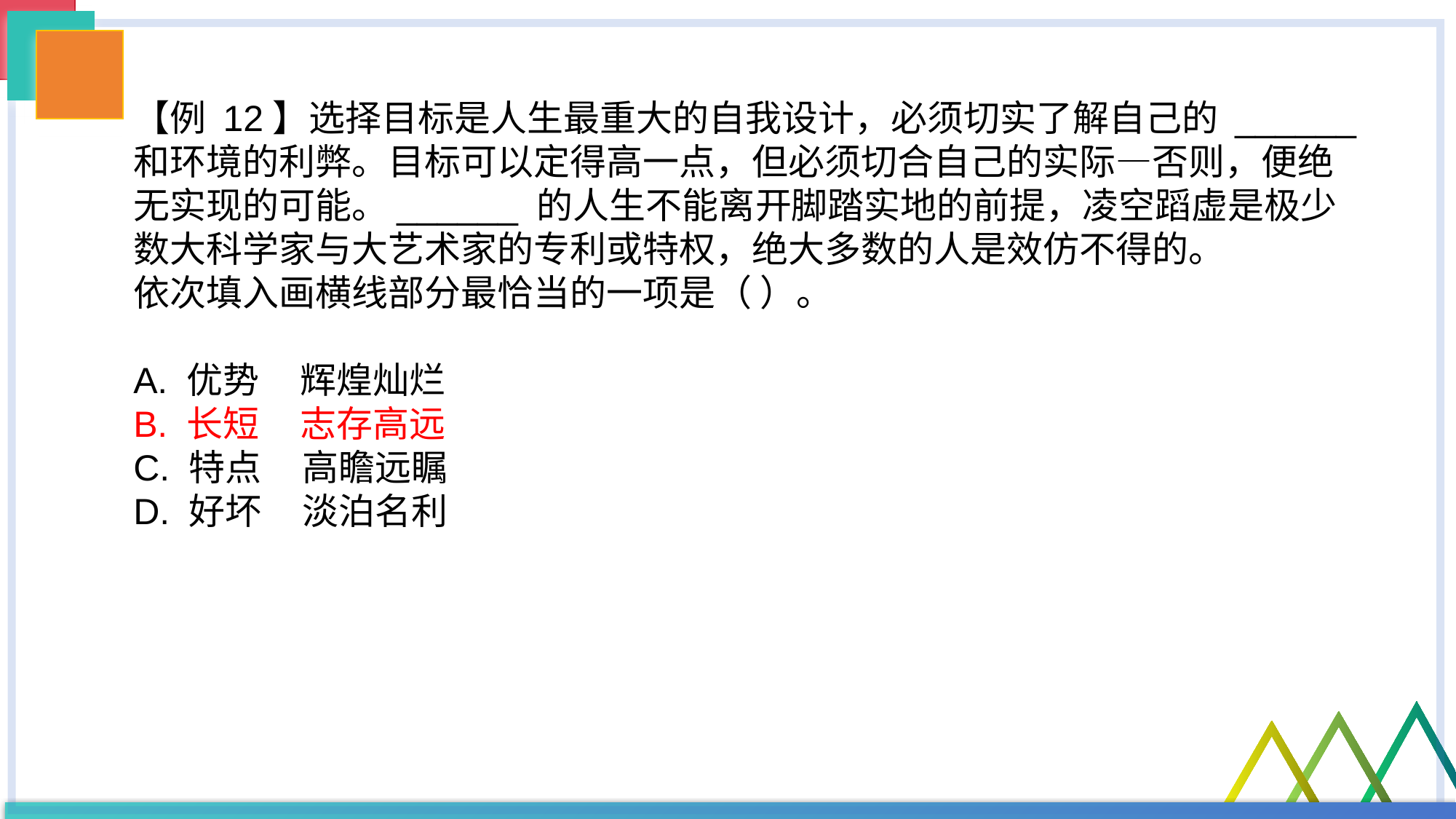

【例 12】选择目标是人生最重大的自我设计，必须切实了解自己的 ______ 和环境的利弊。目标可以定得高一点，但必须切合自己的实际—否则，便绝无实现的可能。______ 的人生不能离开脚踏实地的前提，凌空蹈虚是极少数大科学家与大艺术家的专利或特权，绝大多数的人是效仿不得的。
依次填入画横线部分最恰当的一项是（ ）。

A. 优势     辉煌灿烂
B. 长短     志存高远
C. 特点     高瞻远瞩
D. 好坏     淡泊名利